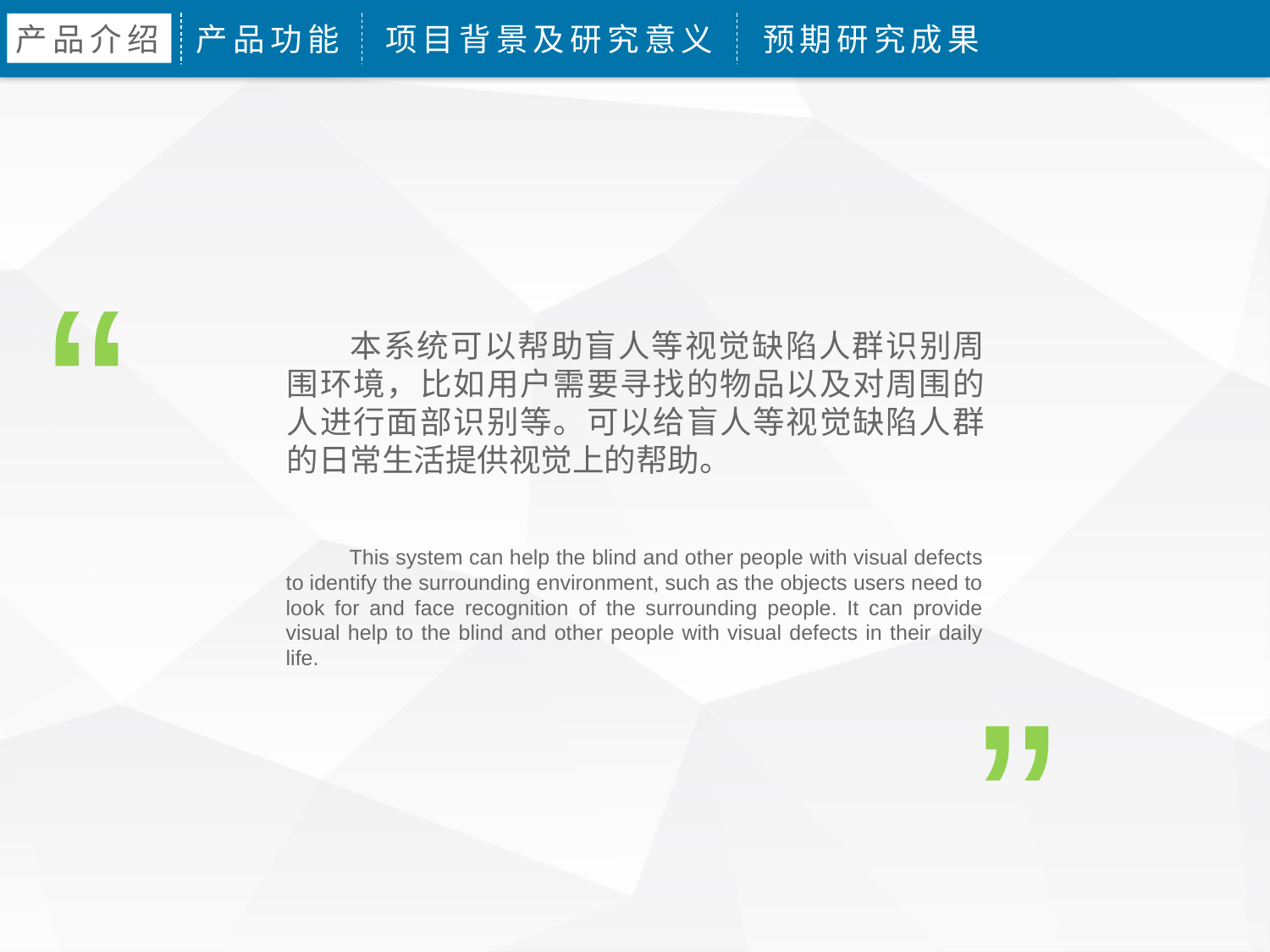

产品介绍
产品功能
项目背景及研究意义
预期研究成果

“
本系统可以帮助盲人等视觉缺陷人群识别周围环境，比如用户需要寻找的物品以及对周围的人进行面部识别等。可以给盲人等视觉缺陷人群的日常生活提供视觉上的帮助。
This system can help the blind and other people with visual defects to identify the surrounding environment, such as the objects users need to look for and face recognition of the surrounding people. It can provide visual help to the blind and other people with visual defects in their daily life.
”